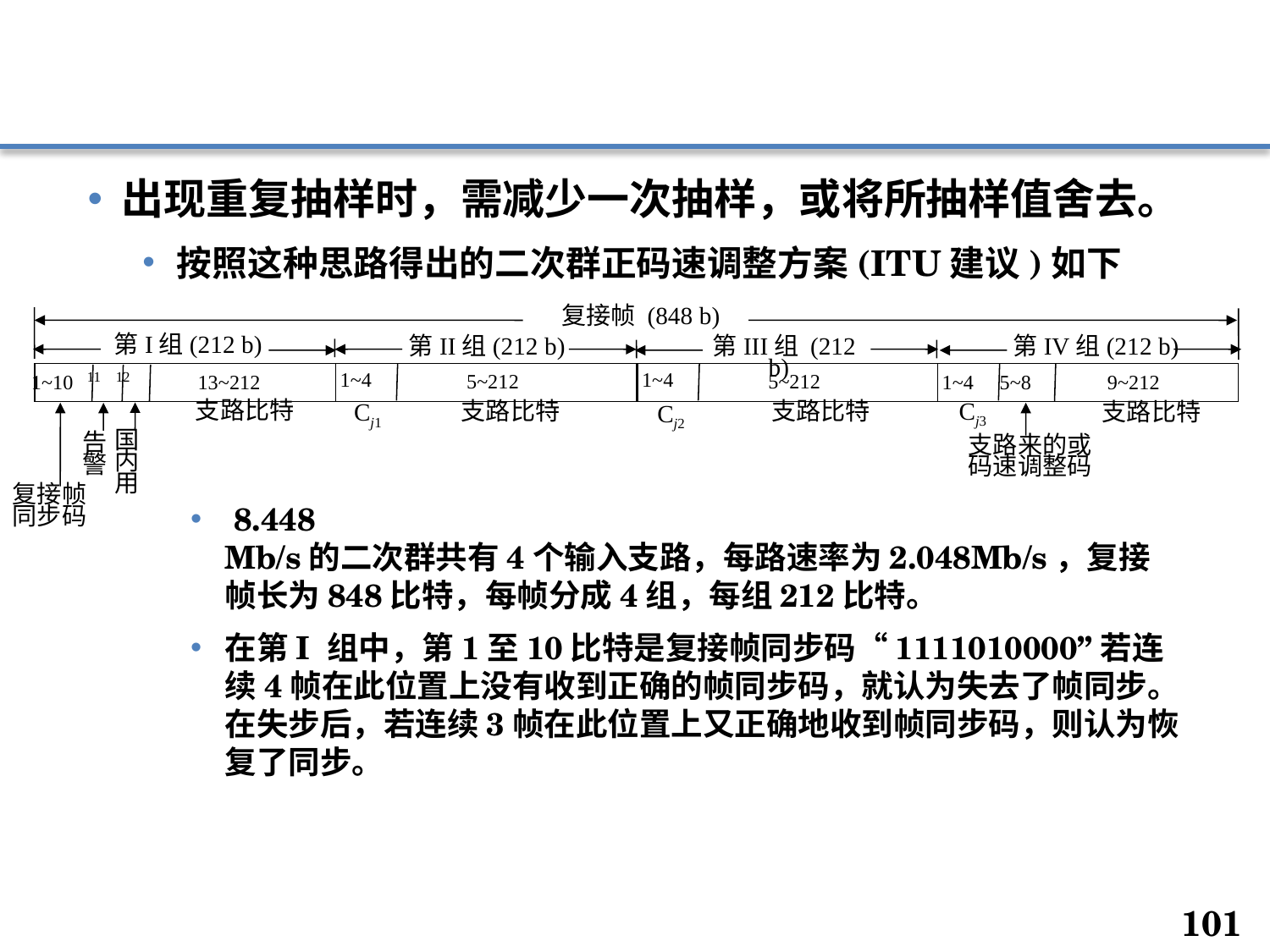

#
出现重复抽样时，需减少一次抽样，或将所抽样值舍去。
按照这种思路得出的二次群正码速调整方案(ITU建议)如下

 8.448 Mb/s的二次群共有4个输入支路，每路速率为2.048Mb/s，复接帧长为848比特，每帧分成4组，每组212比特。
在第I 组中，第1至10比特是复接帧同步码“1111010000”若连续4帧在此位置上没有收到正确的帧同步码，就认为失去了帧同步。在失步后，若连续3帧在此位置上又正确地收到帧同步码，则认为恢复了同步。
复接帧 (848 b)

第I组(212 b)
第II组(212 b)
 第III组 (212 b)
第IV组(212 b)

1~4
5~212

1~4
5~212

1~10
11
12
13~212
1~4
5~8
9~212

Cj3
支路比特
Cj1
支路比特
支路比特
Cj2
支路比特

国
内
用

告
警

支路来的或
码速调整码

复接帧
同步码

101